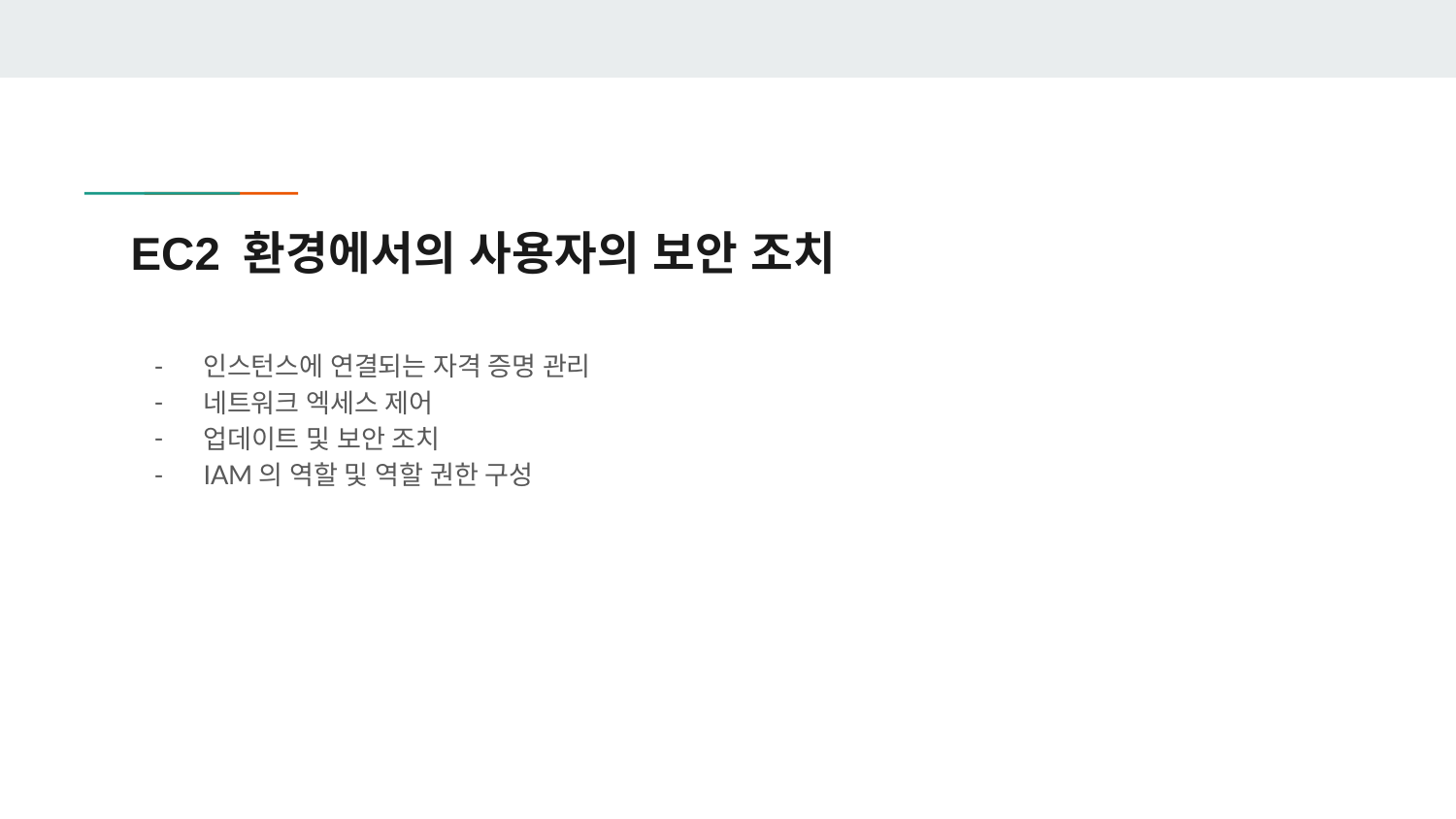

# EC2 환경에서의 사용자의 보안 조치
인스턴스에 연결되는 자격 증명 관리
네트워크 엑세스 제어
업데이트 및 보안 조치
IAM의 역할 및 역할 권한 구성